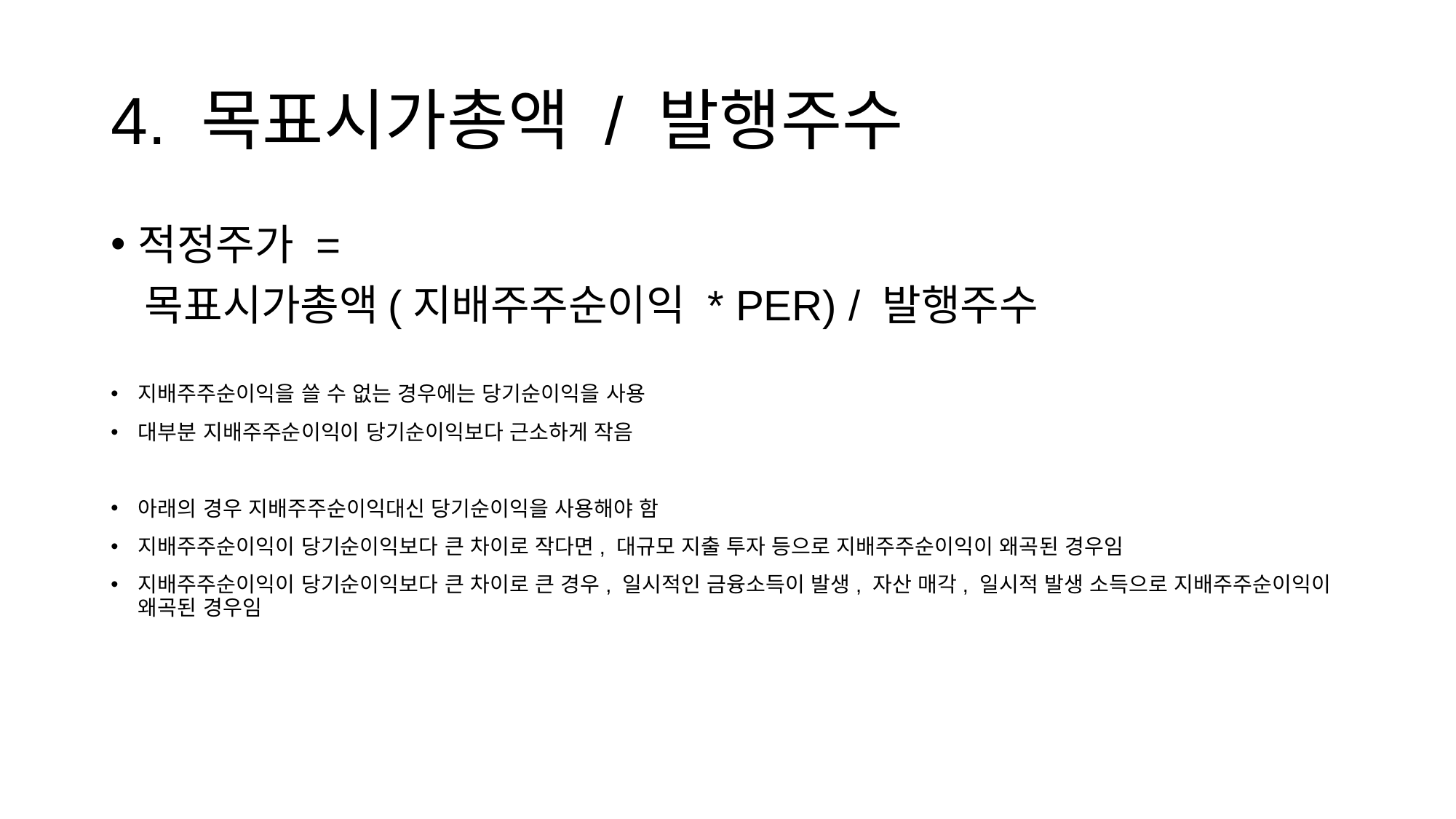

# 4. 목표시가총액 / 발행주수
적정주가 =
  목표시가총액(지배주주순이익 * PER) / 발행주수

지배주주순이익을 쓸 수 없는 경우에는 당기순이익을 사용
대부분 지배주주순이익이 당기순이익보다 근소하게 작음

아래의 경우 지배주주순이익대신 당기순이익을 사용해야 함
지배주주순이익이 당기순이익보다 큰 차이로 작다면, 대규모 지출 투자 등으로 지배주주순이익이 왜곡된 경우임
지배주주순이익이 당기순이익보다 큰 차이로 큰 경우, 일시적인 금융소득이 발생, 자산 매각, 일시적 발생 소득으로 지배주주순이익이 왜곡된 경우임